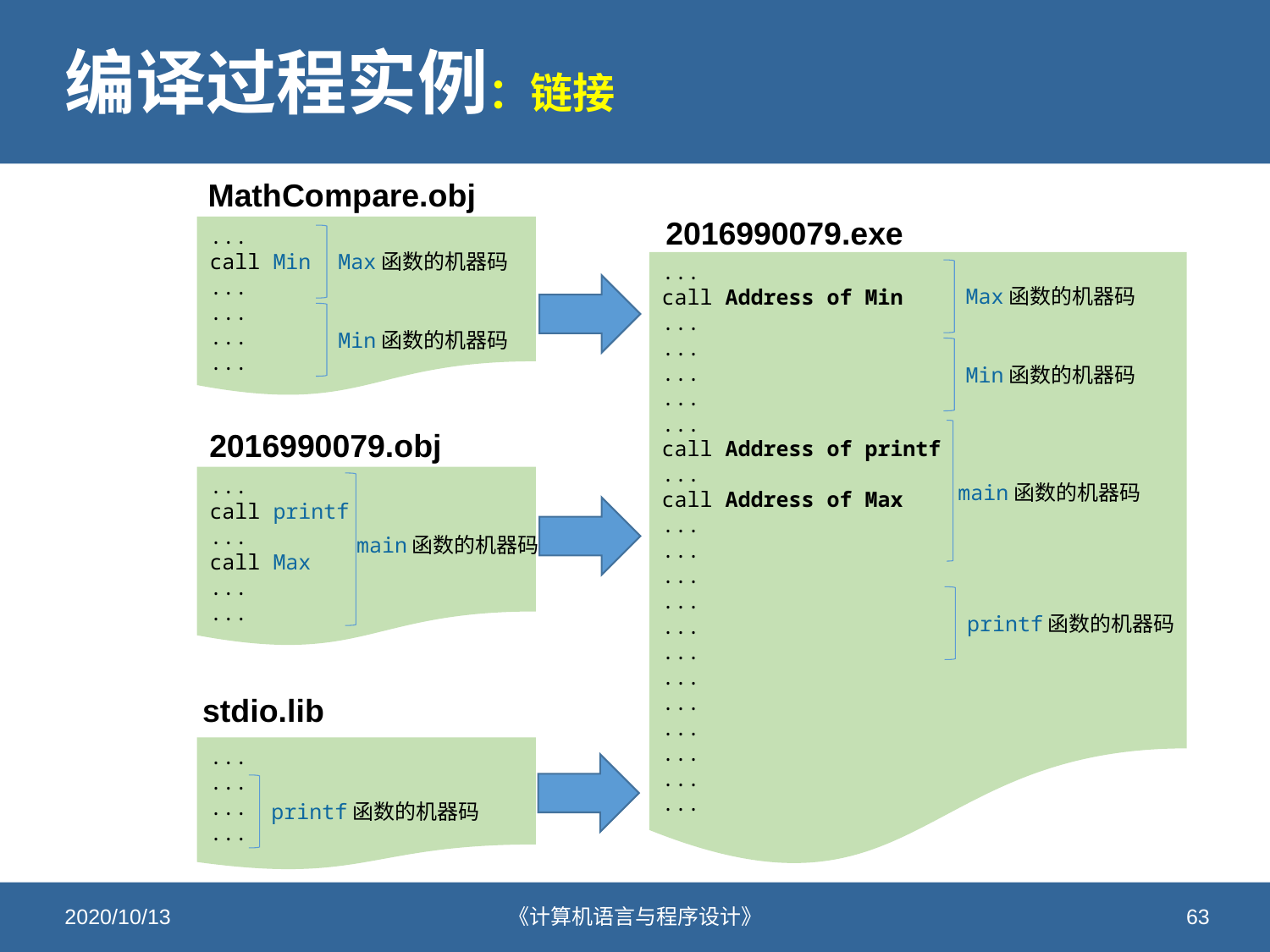

# 编译过程实例：链接
MathCompare.obj
2016990079.exe
...
call Min
...
...
...
...

Max函数的机器码
...
call Address of Min
...
...
...
...
...
call Address of printf
...
call Address of Max
...
...
...
...
...
...
...
...
...
...
...
...

Max函数的机器码

Min函数的机器码

Min函数的机器码
2016990079.obj

...
call printf
...
call Max
...
...

main函数的机器码

main函数的机器码

printf函数的机器码
stdio.lib
...
...
...
...

printf函数的机器码
2020/10/13
《计算机语言与程序设计》
63